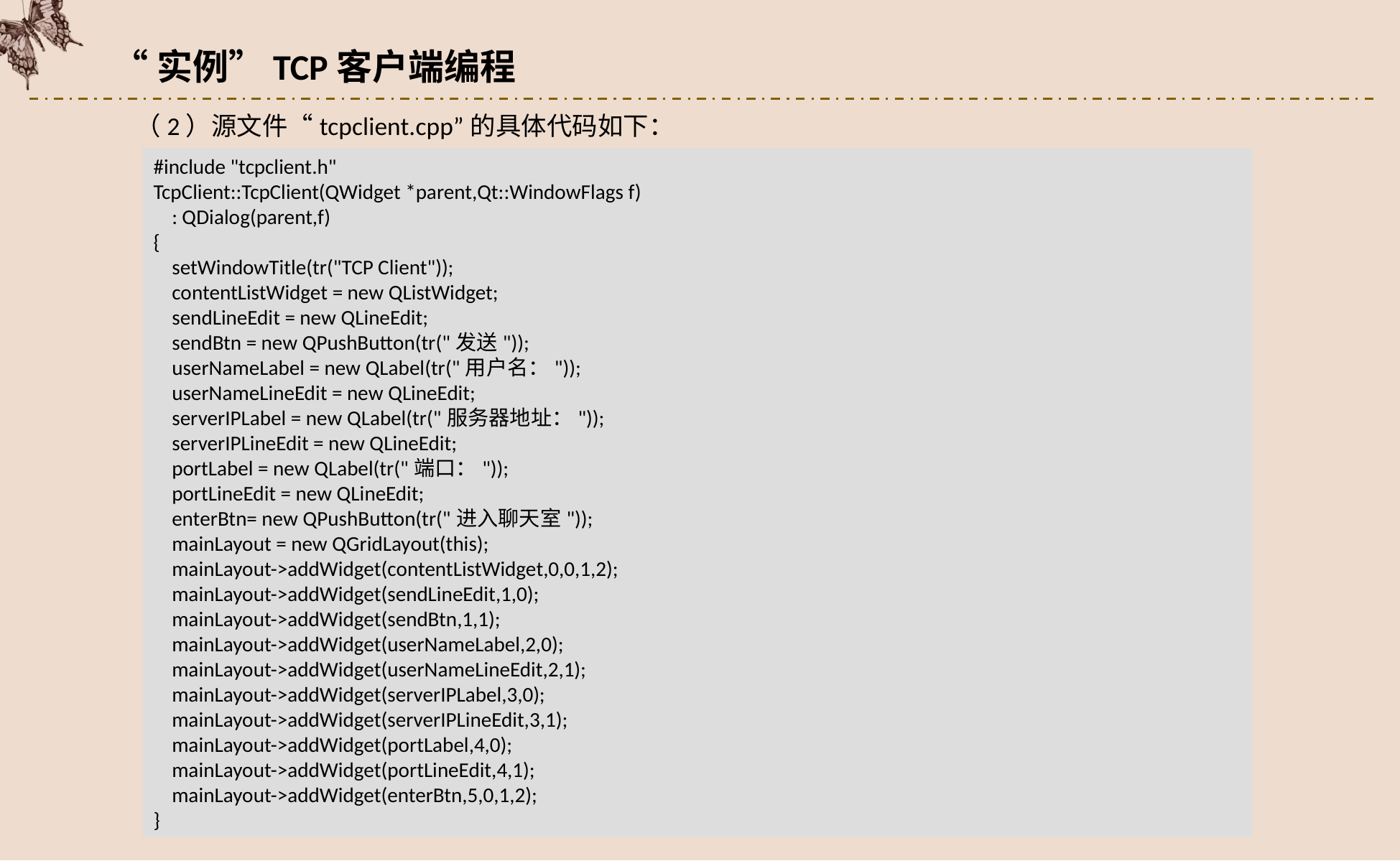

“实例”TCP客户端编程
（2）源文件“tcpclient.cpp”的具体代码如下：
#include "tcpclient.h"
TcpClient::TcpClient(QWidget *parent,Qt::WindowFlags f)
    : QDialog(parent,f)
{
    setWindowTitle(tr("TCP Client"));
    contentListWidget = new QListWidget;
    sendLineEdit = new QLineEdit;
    sendBtn = new QPushButton(tr("发送"));
    userNameLabel = new QLabel(tr("用户名："));
    userNameLineEdit = new QLineEdit;
    serverIPLabel = new QLabel(tr("服务器地址："));
    serverIPLineEdit = new QLineEdit;
    portLabel = new QLabel(tr("端口："));
    portLineEdit = new QLineEdit;
    enterBtn= new QPushButton(tr("进入聊天室"));
    mainLayout = new QGridLayout(this);
    mainLayout->addWidget(contentListWidget,0,0,1,2);
    mainLayout->addWidget(sendLineEdit,1,0);
    mainLayout->addWidget(sendBtn,1,1);
    mainLayout->addWidget(userNameLabel,2,0);
    mainLayout->addWidget(userNameLineEdit,2,1);
    mainLayout->addWidget(serverIPLabel,3,0);
    mainLayout->addWidget(serverIPLineEdit,3,1);
    mainLayout->addWidget(portLabel,4,0);
    mainLayout->addWidget(portLineEdit,4,1);
    mainLayout->addWidget(enterBtn,5,0,1,2);
}